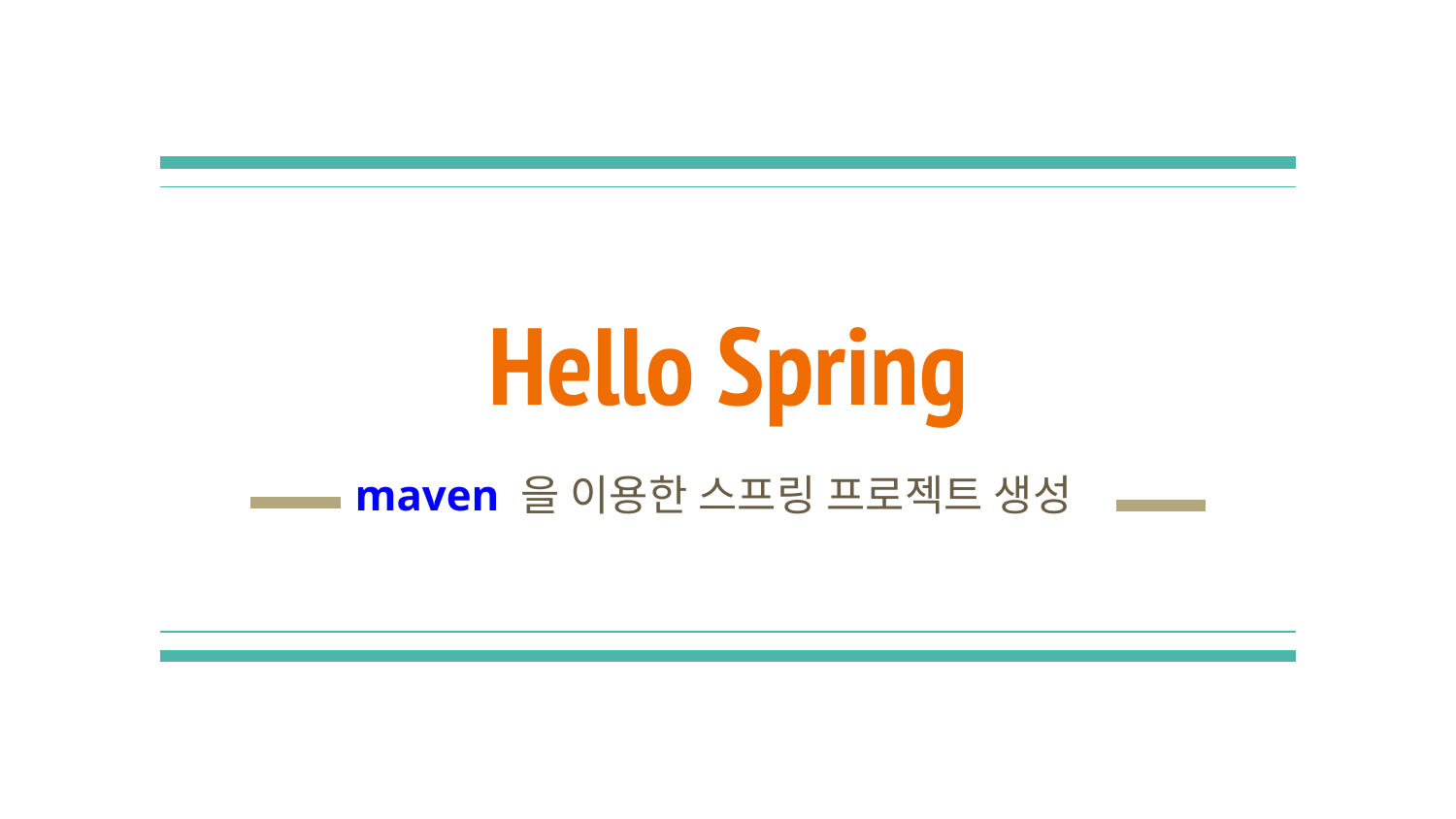

# Hello Spring
maven 을 이용한 스프링 프로젝트 생성